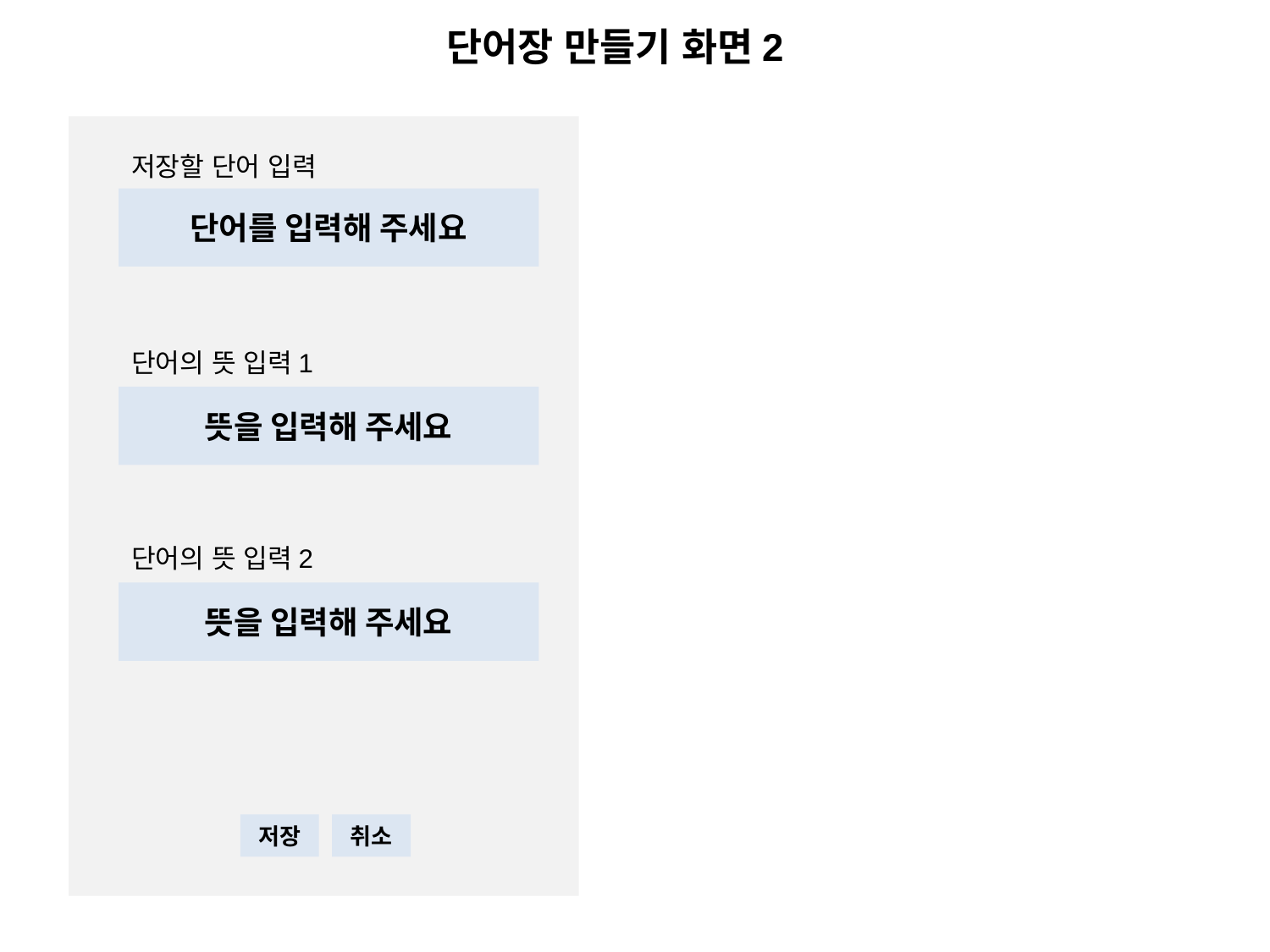

단어장 만들기 화면2

저장할 단어 입력
단어를 입력해 주세요
단어의 뜻 입력1
뜻을 입력해 주세요
단어의 뜻 입력2
뜻을 입력해 주세요
저장
취소